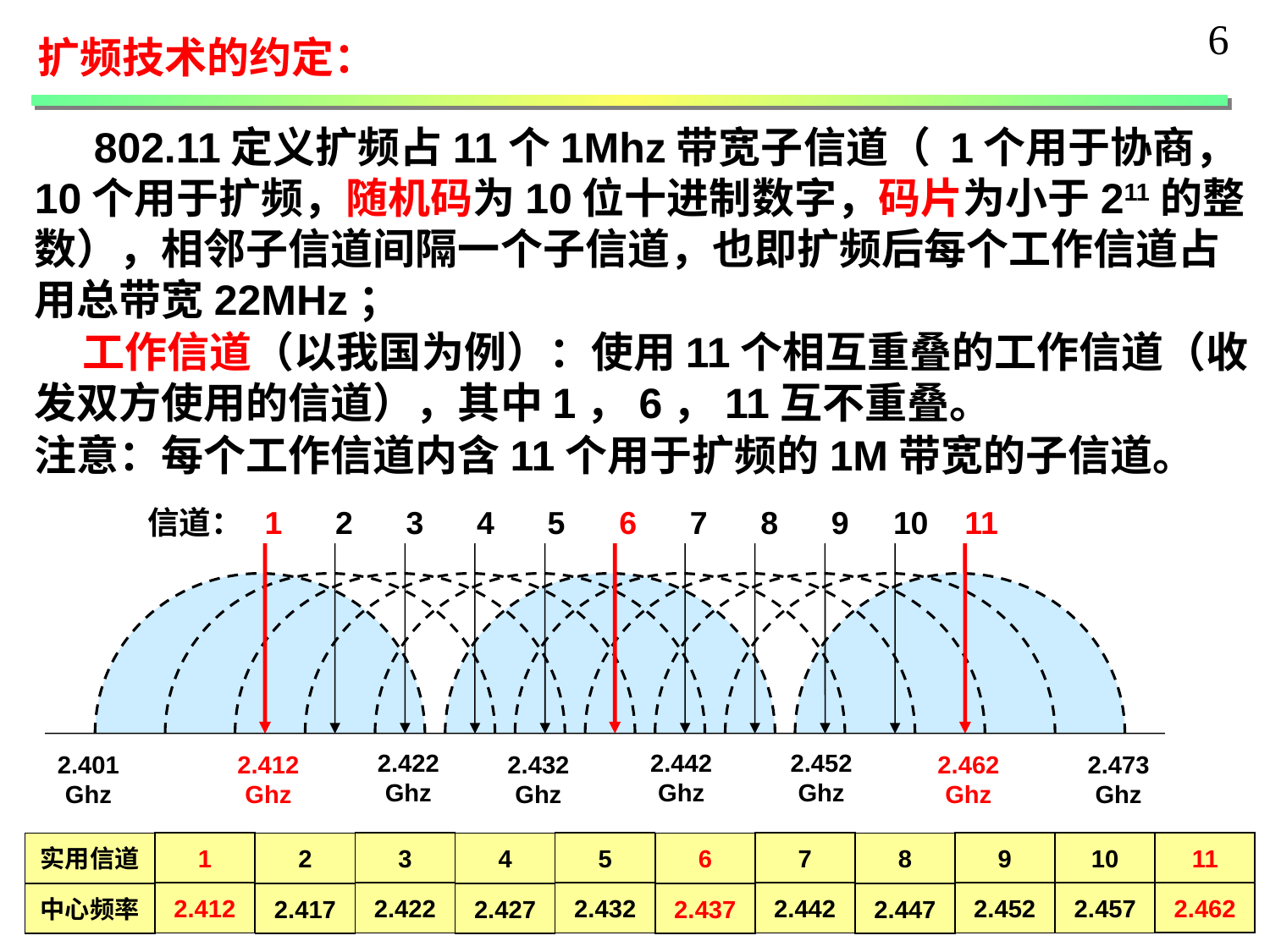

6
扩频技术的约定：

     802.11定义扩频占11个1Mhz带宽子信道（ 1个用于协商，10个用于扩频，随机码为10位十进制数字，码片为小于211的整数），相邻子信道间隔一个子信道，也即扩频后每个工作信道占用总带宽22MHz；
    工作信道（以我国为例）：使用11个相互重叠的工作信道（收发双方使用的信道），其中1，6，11互不重叠。
注意：每个工作信道内含11个用于扩频的1M带宽的子信道。
信道：  1      2      3      4      5      6      7      8      9     10    11

2.422
Ghz
2.442
Ghz
2.452
Ghz
2.401
Ghz
2.412
Ghz
2.432
Ghz
2.462
Ghz
2.473
Ghz
11
1
3
5
7
9
10
实用信道
2
4
6
8
2.462
2.412
2.422
2.432
2.442
2.452
2.457
中心频率
2.417
2.427
2.437
2.447